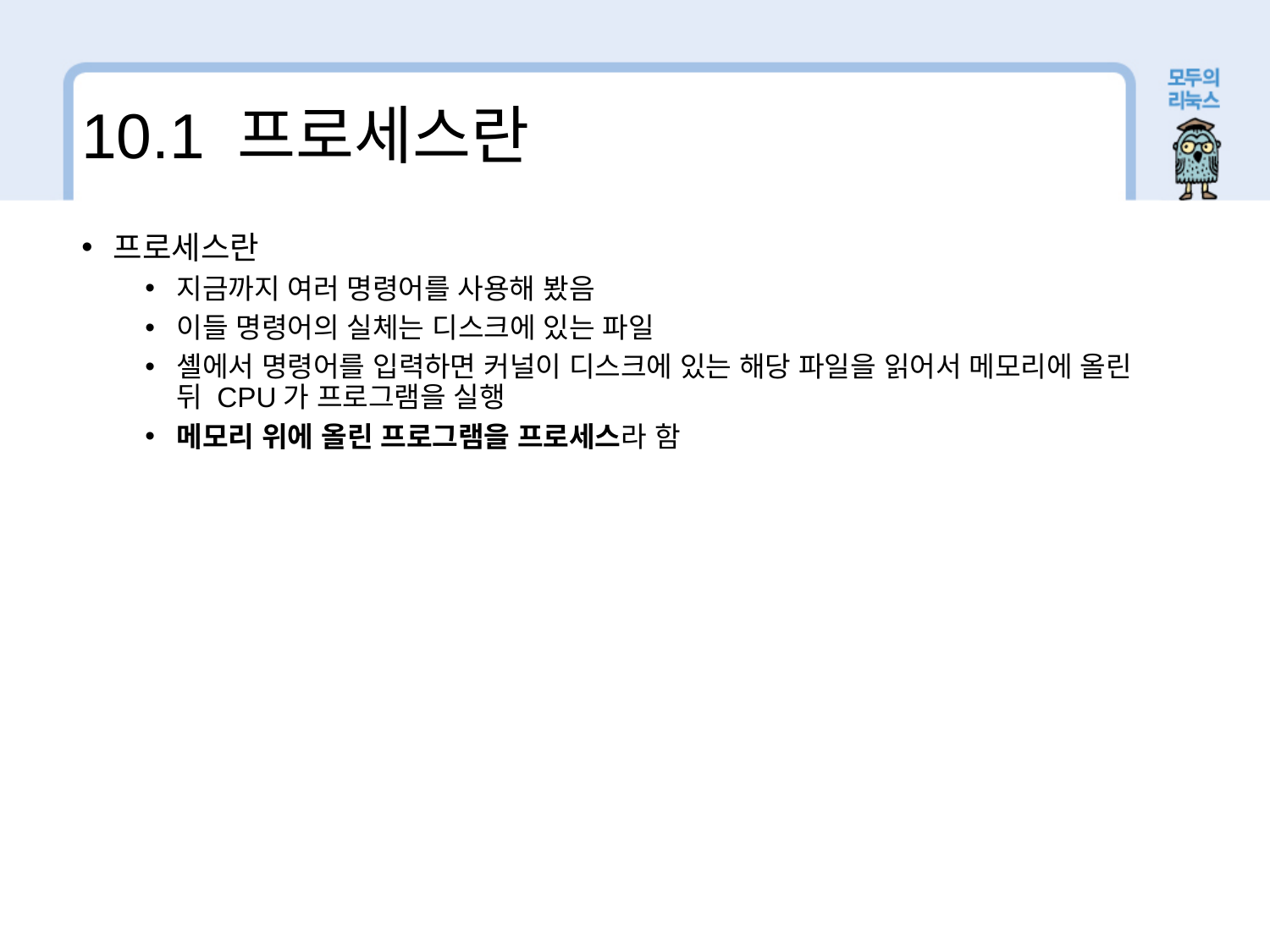

10.1 프로세스란
프로세스란
지금까지 여러 명령어를 사용해 봤음
이들 명령어의 실체는 디스크에 있는 파일
셸에서 명령어를 입력하면 커널이 디스크에 있는 해당 파일을 읽어서 메모리에 올린 뒤 CPU가 프로그램을 실행
메모리 위에 올린 프로그램을 프로세스라 함